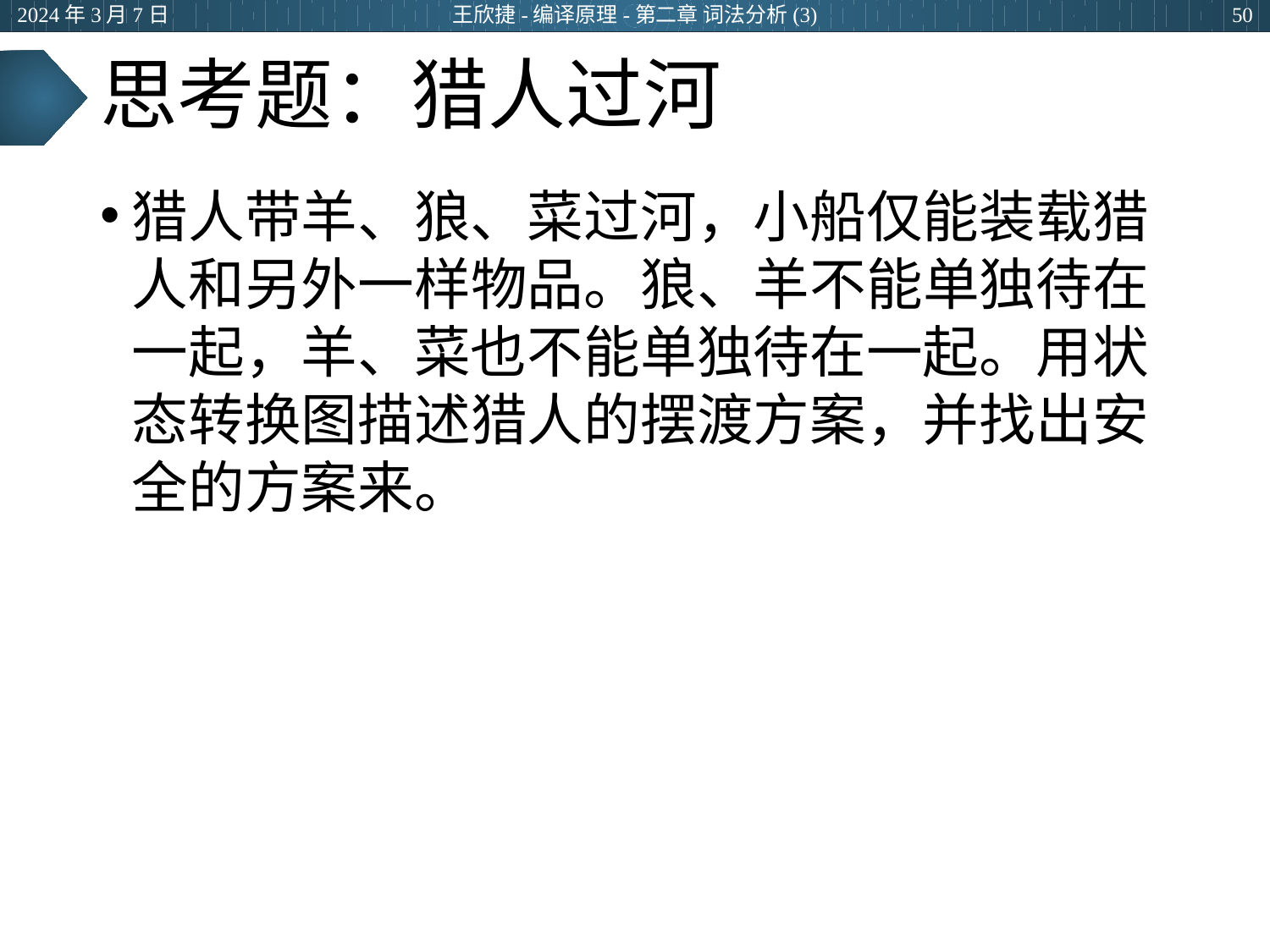

2024年3月7日
王欣捷-编译原理-第二章 词法分析(3)
50
# 思考题：猎人过河
猎人带羊、狼、菜过河，小船仅能装载猎人和另外一样物品。狼、羊不能单独待在一起，羊、菜也不能单独待在一起。用状态转换图描述猎人的摆渡方案，并找出安全的方案来。